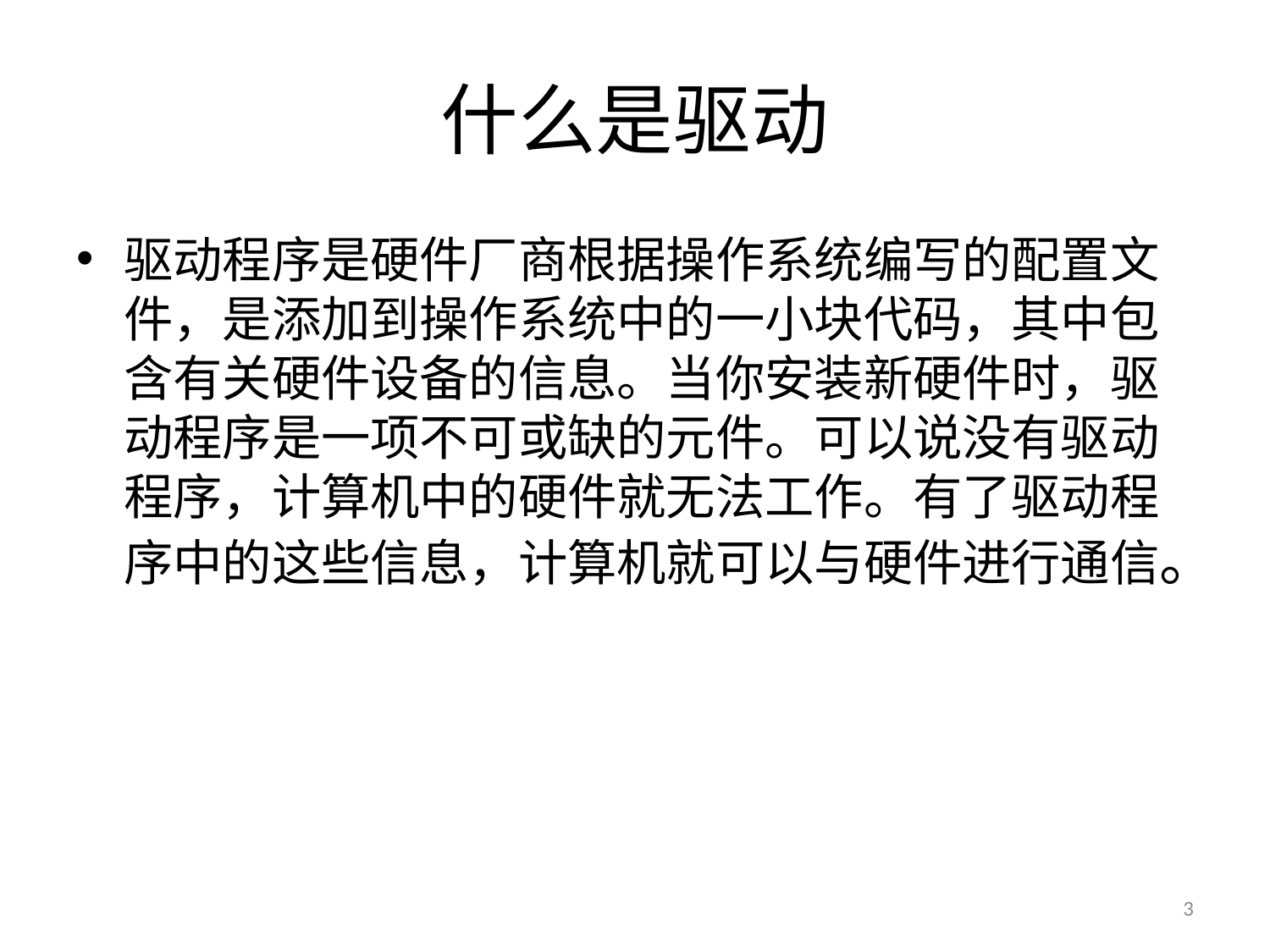

# 什么是驱动
驱动程序是硬件厂商根据操作系统编写的配置文件，是添加到操作系统中的一小块代码，其中包含有关硬件设备的信息。当你安装新硬件时，驱动程序是一项不可或缺的元件。可以说没有驱动程序，计算机中的硬件就无法工作。有了驱动程序中的这些信息，计算机就可以与硬件进行通信。

3